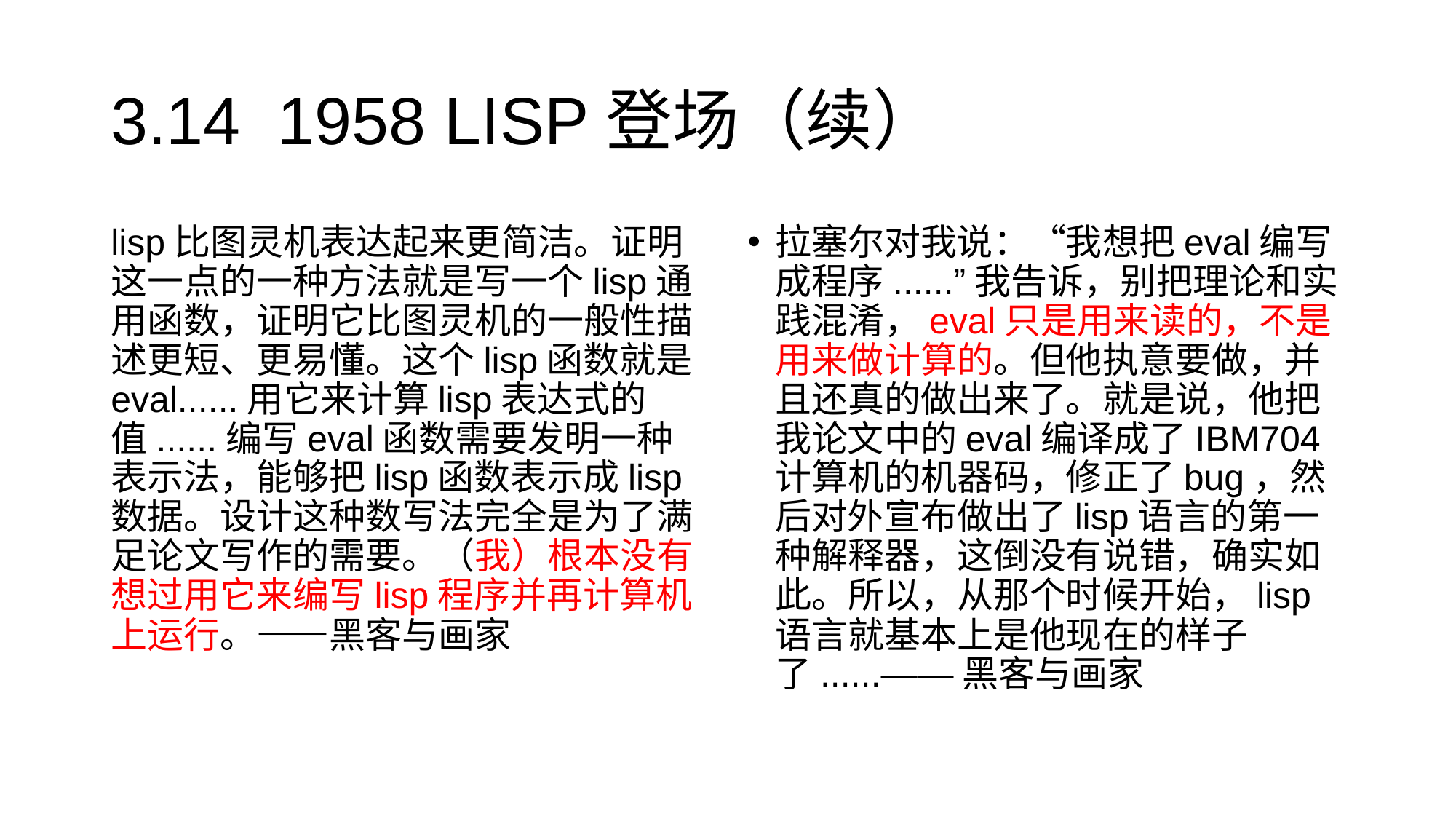

# 3.14  1958 LISP登场（续）
lisp比图灵机表达起来更简洁。证明这一点的一种方法就是写一个lisp通用函数，证明它比图灵机的一般性描述更短、更易懂。这个lisp函数就是eval......用它来计算lisp表达式的值......编写eval函数需要发明一种表示法，能够把lisp函数表示成lisp数据。设计这种数写法完全是为了满足论文写作的需要。（我）根本没有想过用它来编写lisp程序并再计算机上运行。——黑客与画家
拉塞尔对我说：“我想把eval编写成程序......”我告诉，别把理论和实践混淆，eval只是用来读的，不是用来做计算的。但他执意要做，并且还真的做出来了。就是说，他把我论文中的eval编译成了IBM704计算机的机器码，修正了bug，然后对外宣布做出了lisp语言的第一种解释器，这倒没有说错，确实如此。所以，从那个时候开始，lisp语言就基本上是他现在的样子了......——黑客与画家